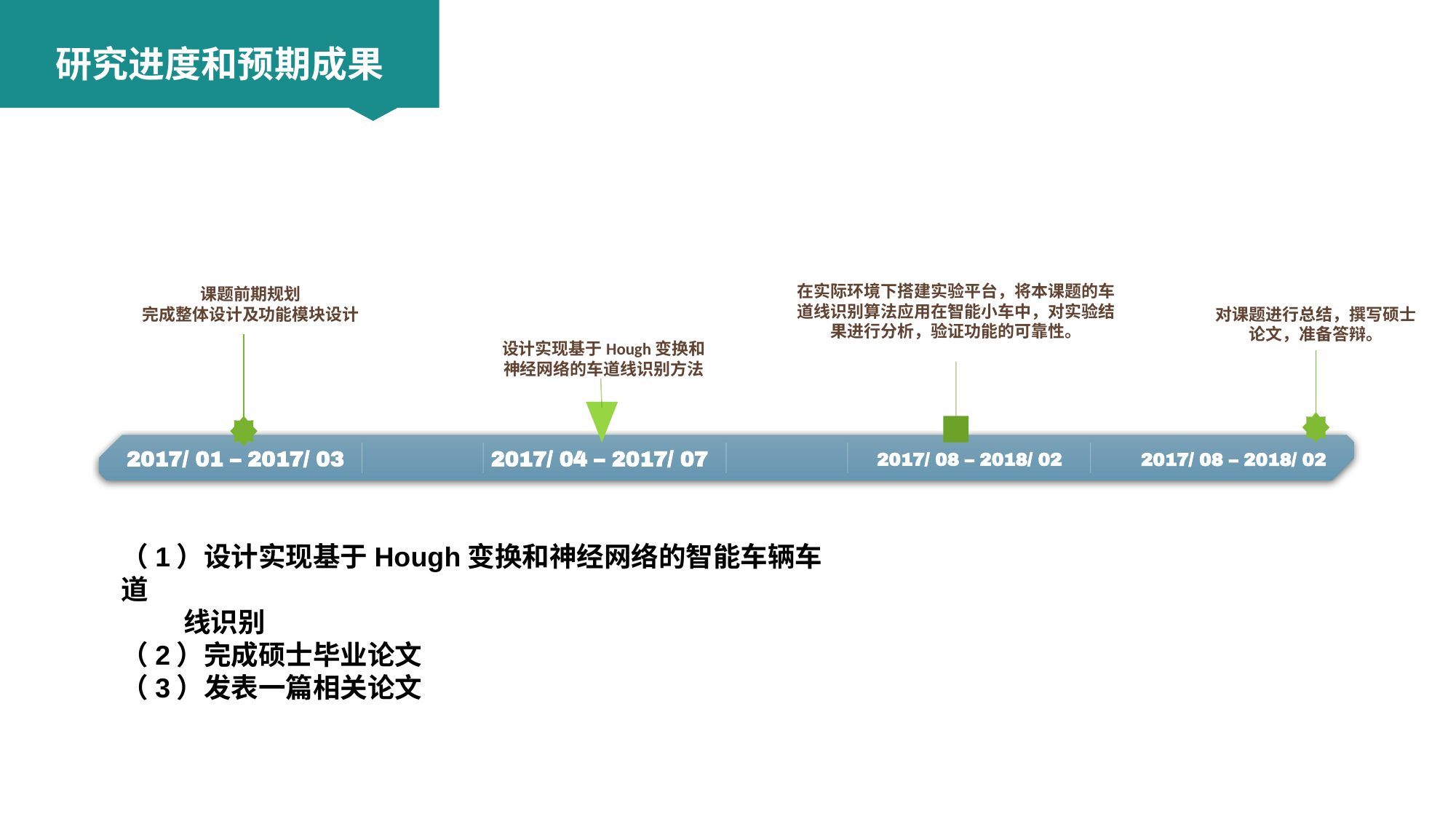

研究进度和预期成果
在实际环境下搭建实验平台，将本课题的车道线识别算法应用在智能小车中，对实验结果进行分析，验证功能的可靠性。
课题前期规划
完成整体设计及功能模块设计
对课题进行总结，撰写硕士论文，准备答辩。
设计实现基于Hough变换和神经网络的车道线识别方法
标题一
你的幻灯片只是帮助别人记忆，它的作用是辅助性的。只在幻灯片上强调最重要的东西。

   2017/ 08 – 2018/ 02
   2017/ 08 – 2018/ 02
2017/ 01 – 2017/ 03

2017/ 04 – 2017/ 07

（1）设计实现基于Hough变换和神经网络的智能车辆车道
         线识别
（2）完成硕士毕业论文
（3）发表一篇相关论文